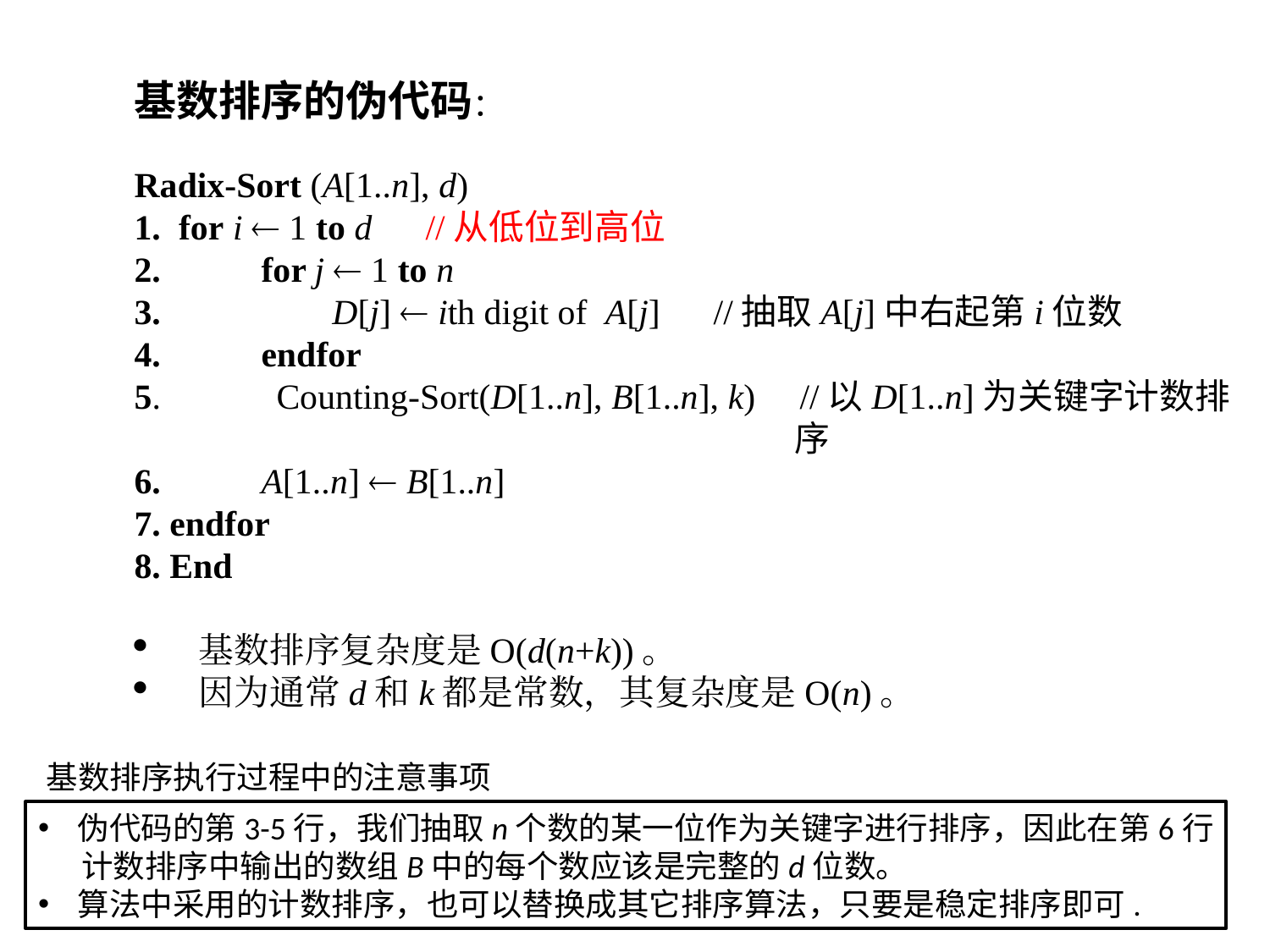

基数排序的伪代码：

Radix-Sort (A[1..n], d)
1.  for i ← 1 to d      //从低位到高位
2. 	for j ← 1 to n
3. 	        D[j] ← ith digit of  A[j]      //抽取A[j]中右起第i位数
4. 	endfor
5.             Counting-Sort(D[1..n], B[1..n], k)     //以D[1..n]为关键字计数排序
6. 	A[1..n] ← B[1..n]
7. endfor
8. End

基数排序复杂度是O(d(n+k))。
因为通常d和k都是常数，其复杂度是O(n)。
基数排序执行过程中的注意事项
伪代码的第3-5行，我们抽取n个数的某一位作为关键字进行排序，因此在第6行
     计数排序中输出的数组B中的每个数应该是完整的d位数。
算法中采用的计数排序，也可以替换成其它排序算法，只要是稳定排序即可.